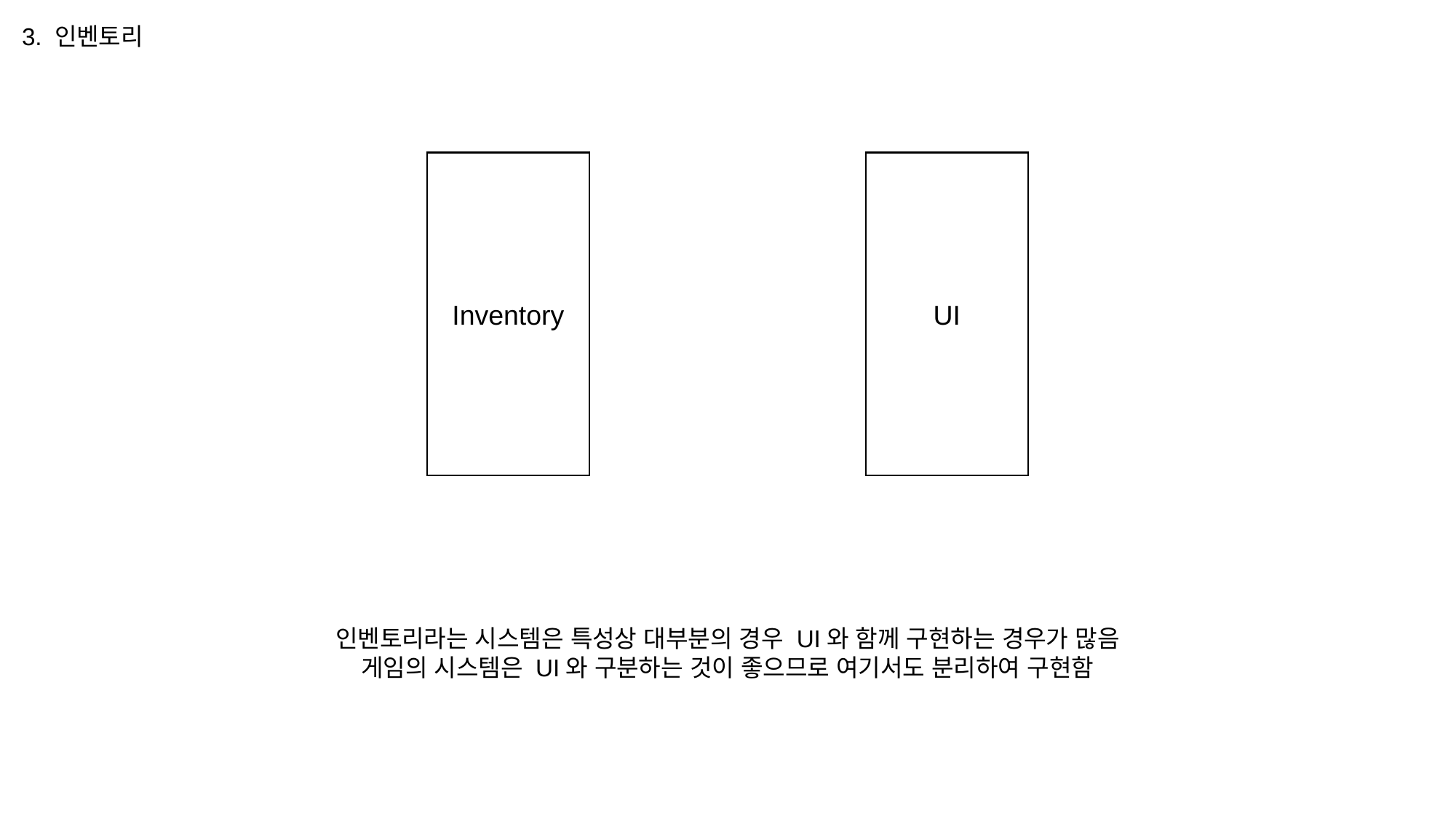

3. 인벤토리
Inventory
UI
인벤토리라는 시스템은 특성상 대부분의 경우 UI와 함께 구현하는 경우가 많음
게임의 시스템은 UI와 구분하는 것이 좋으므로 여기서도 분리하여 구현함